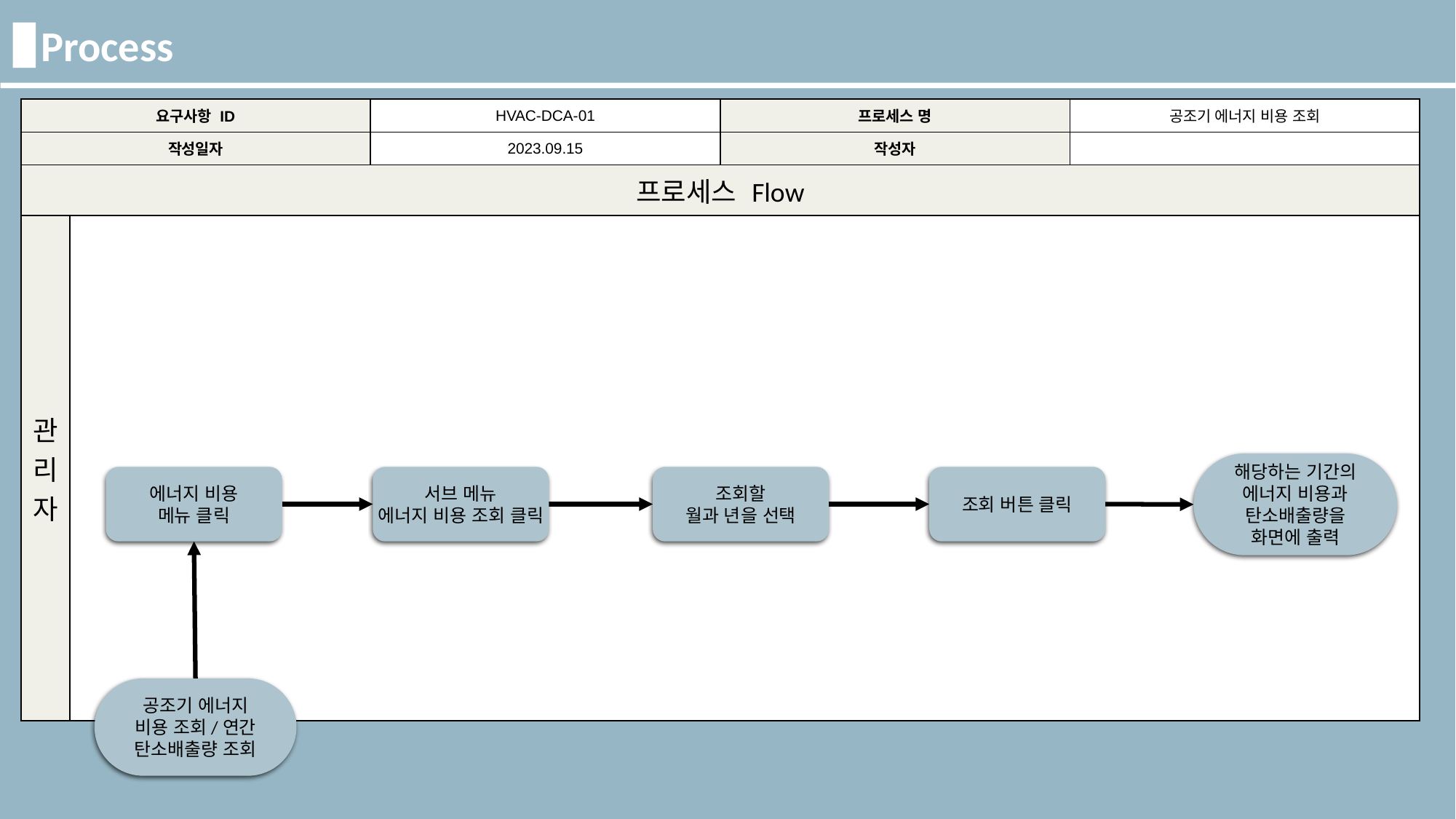

Process

| 요구사항 ID |  | HVAC-DCA-01 | 프로세스 명 | 공조기 에너지 비용 조회 |
| --- | --- | --- | --- | --- |
| 작성일자 |  | 2023.09.15 | 작성자 |  |
| 프로세스 Flow |  |  |  |  |
| 관리자 |  |  |  |  |
해당하는 기간의
에너지 비용과
탄소배출량을 화면에 출력
조회 버튼 클릭
서브 메뉴
에너지 비용 조회 클릭
에너지 비용
메뉴 클릭
조회할
월과 년을 선택
공조기 에너지
비용 조회/연간
탄소배출량 조회